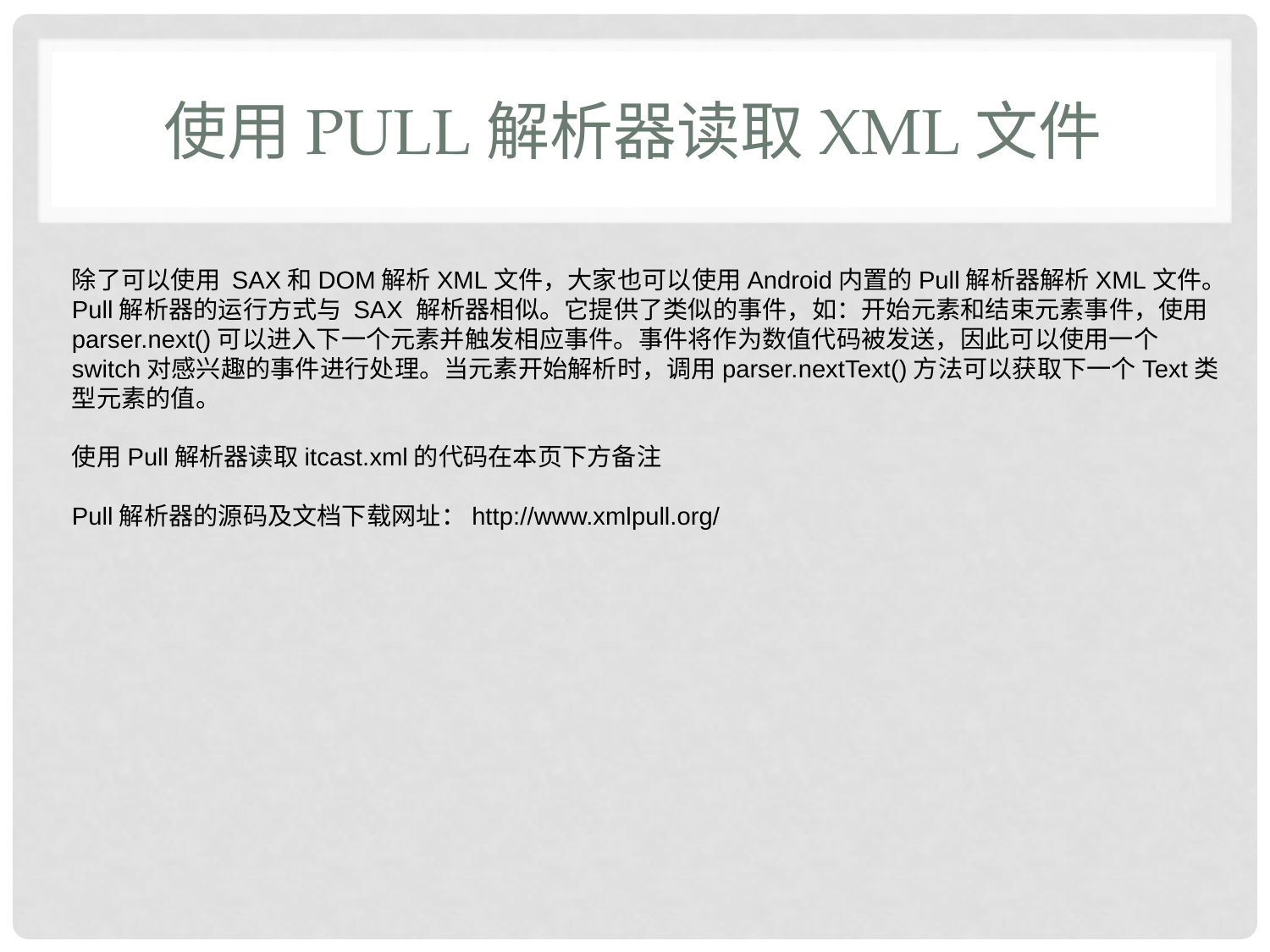

# 使用Pull解析器读取XML文件
除了可以使用 SAX和DOM解析XML文件，大家也可以使用Android内置的Pull解析器解析XML文件。 Pull解析器的运行方式与 SAX 解析器相似。它提供了类似的事件，如：开始元素和结束元素事件，使用parser.next()可以进入下一个元素并触发相应事件。事件将作为数值代码被发送，因此可以使用一个switch对感兴趣的事件进行处理。当元素开始解析时，调用parser.nextText()方法可以获取下一个Text类型元素的值。

使用Pull解析器读取itcast.xml的代码在本页下方备注

Pull解析器的源码及文档下载网址：http://www.xmlpull.org/